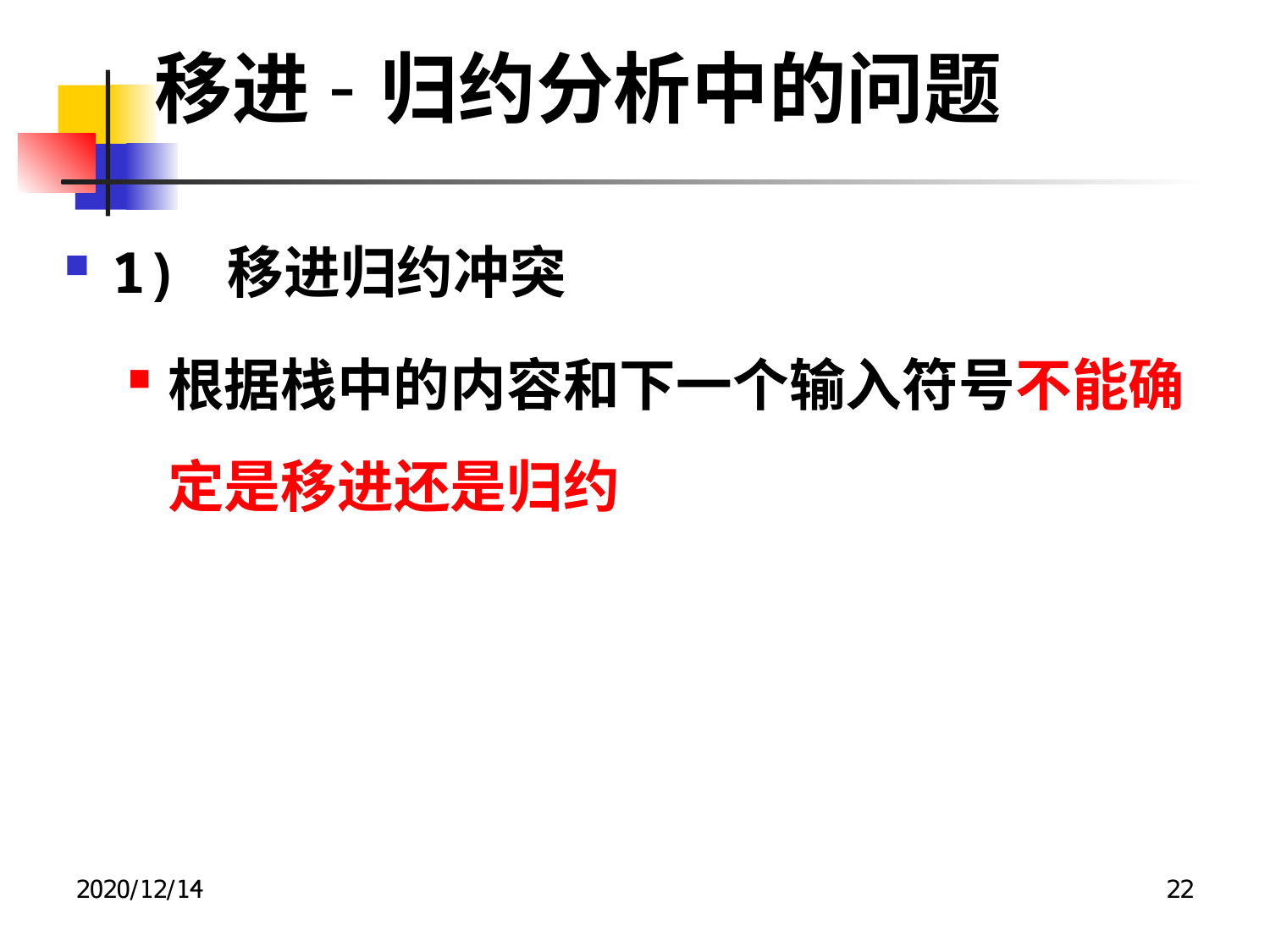

移进-归约分析中的问题
1) 移进归约冲突
根据栈中的内容和下一个输入符号不能确定是移进还是归约
2020/12/14
22